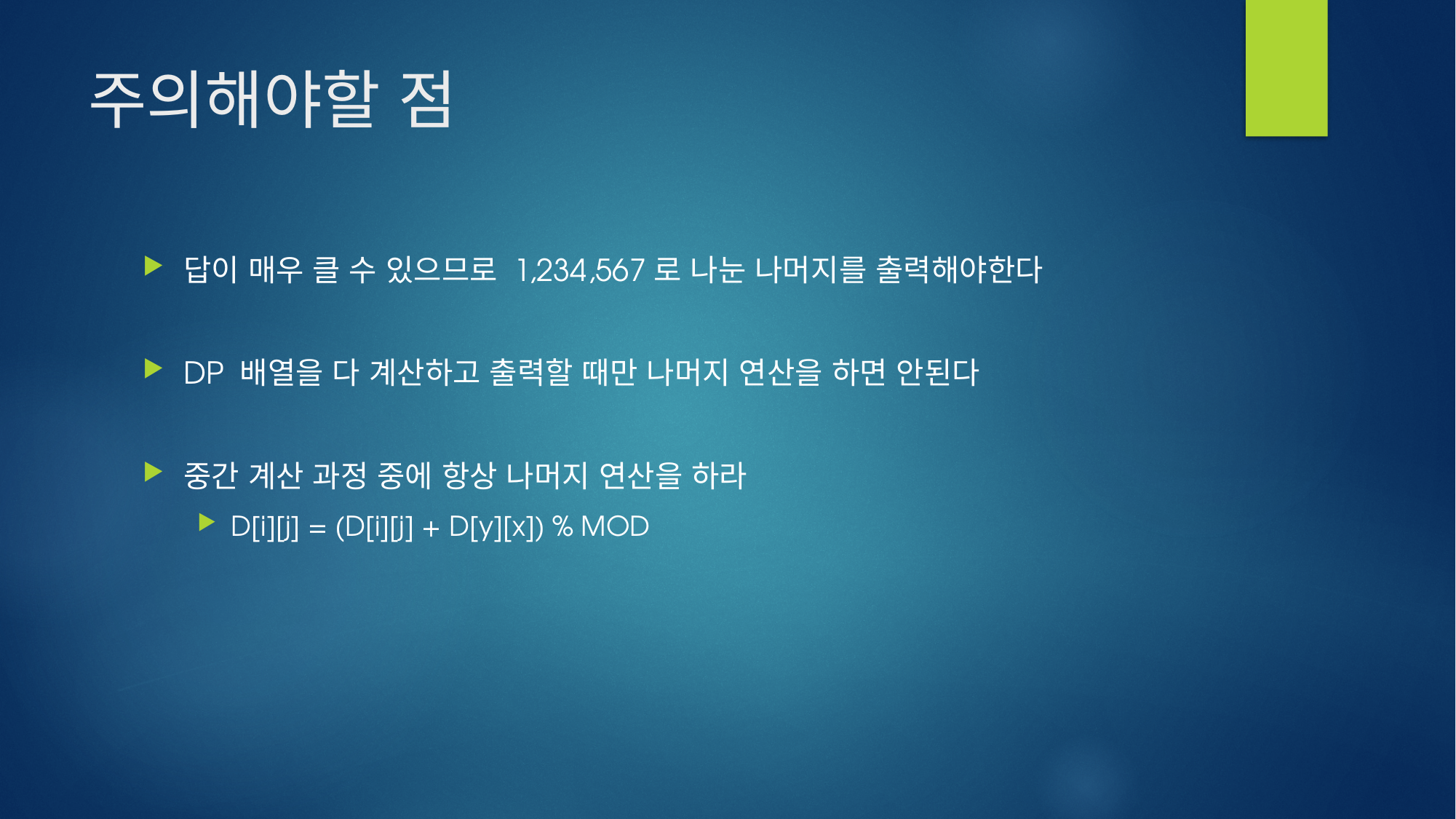

# 주의해야할 점
답이 매우 클 수 있으므로 1,234,567로 나눈 나머지를 출력해야한다

DP 배열을 다 계산하고 출력할 때만 나머지 연산을 하면 안된다

중간 계산 과정 중에 항상 나머지 연산을 하라
D[i][j] = (D[i][j] + D[y][x]) % MOD